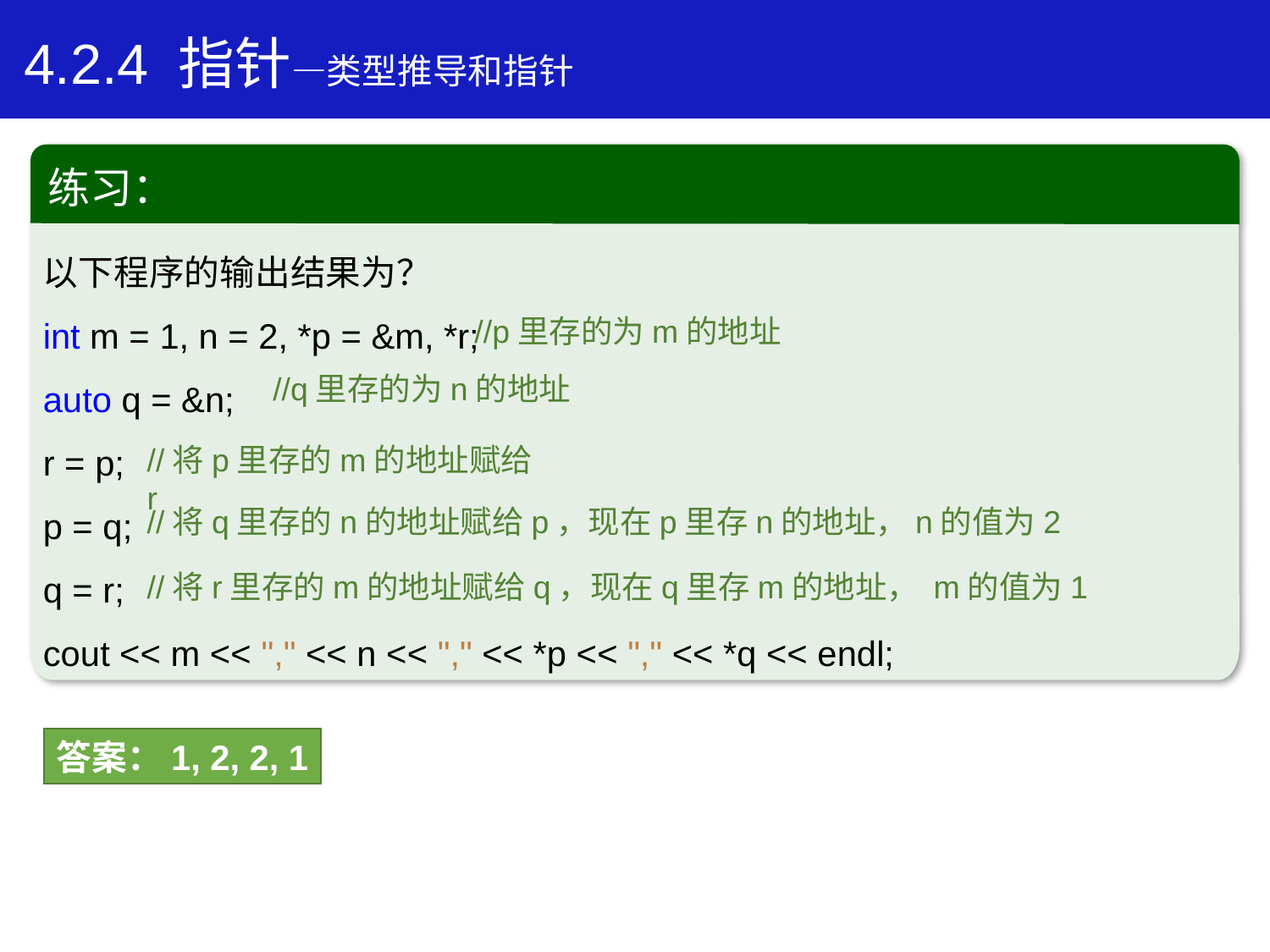

4.2.4 指针—类型推导和指针
练习：
以下程序的输出结果为？
int m = 1, n = 2, *p = &m, *r;
auto q = &n;
r = p;
p = q;
q = r;
cout << m << "," << n << "," << *p << "," << *q << endl;
学习目标
//p里存的为m的地址
//q里存的为n的地址
//将p里存的m的地址赋给r
//将q里存的n的地址赋给p，现在p里存n的地址，n的值为2
//将r里存的m的地址赋给q，现在q里存m的地址， m的值为1
答案：1, 2, 2, 1
30